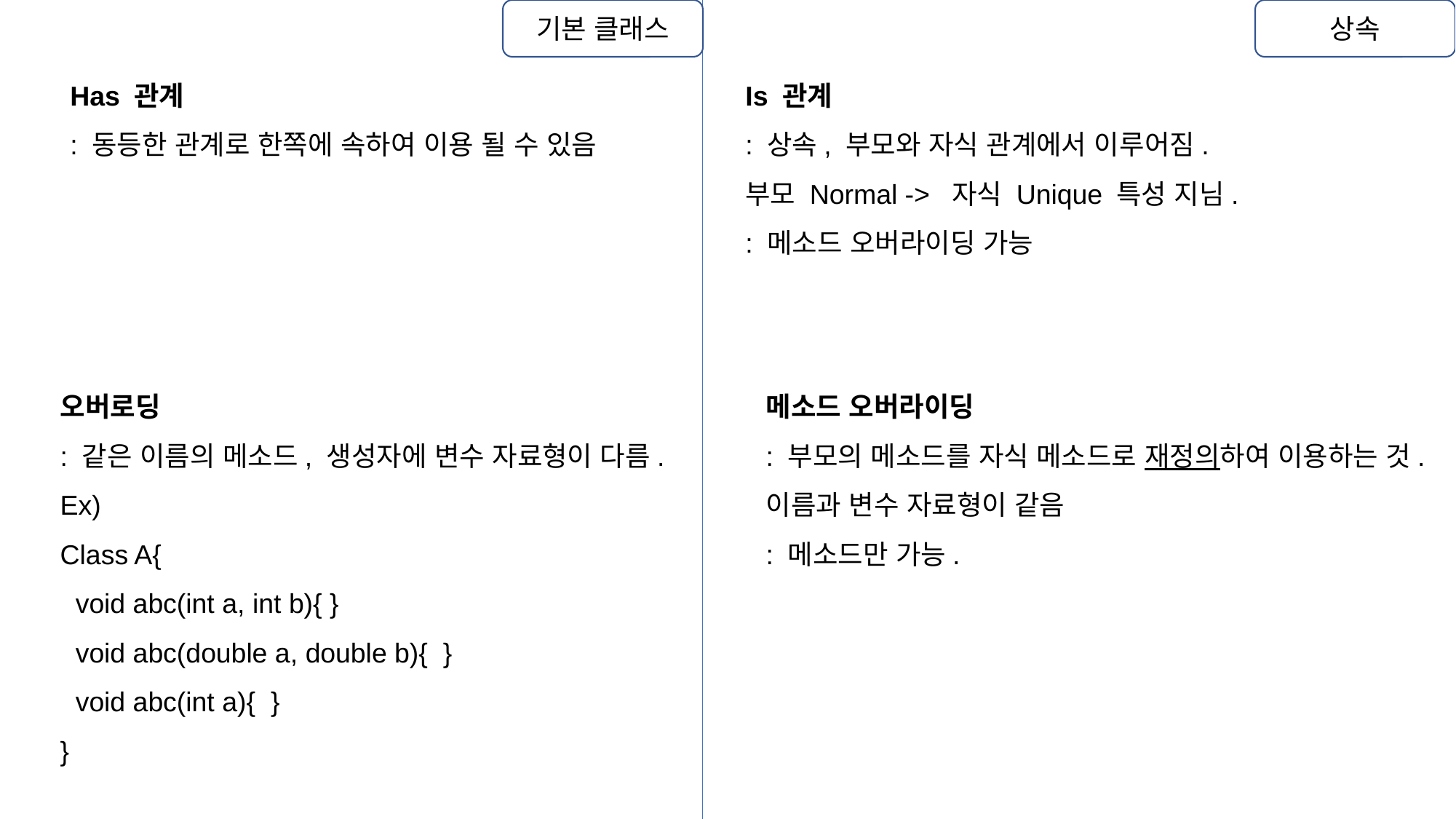

상속
기본 클래스
Is 관계
: 상속, 부모와 자식 관계에서 이루어짐.
부모 Normal ->  자식 Unique 특성 지님.
: 메소드 오버라이딩 가능

Has 관계
: 동등한 관계로 한쪽에 속하여 이용 될 수 있음

메소드 오버라이딩
: 부모의 메소드를 자식 메소드로 재정의하여 이용하는 것.
이름과 변수 자료형이 같음
: 메소드만 가능.

오버로딩
: 같은 이름의 메소드, 생성자에 변수 자료형이 다름.
Ex)
Class A{
  void abc(int a, int b){ }
  void abc(double a, double b){  }
  void abc(int a){  }
}